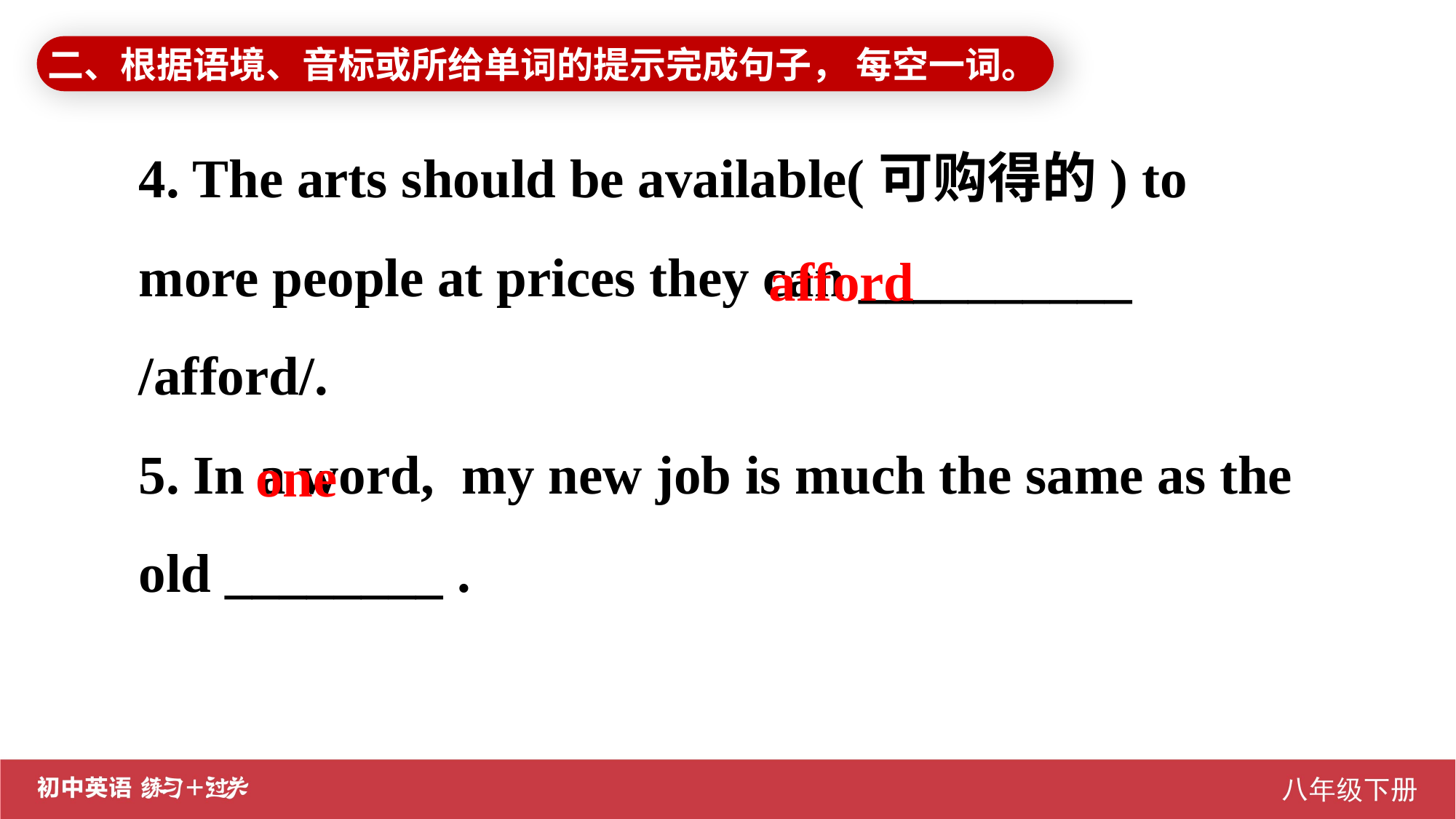

二、根据语境、音标或所给单词的提示完成句子， 每空一词。
4. The arts should be available(可购得的) to more people at prices they can __________ /afford/.
5. In a word,  my new job is much the same as the old ________ .
afford
 one